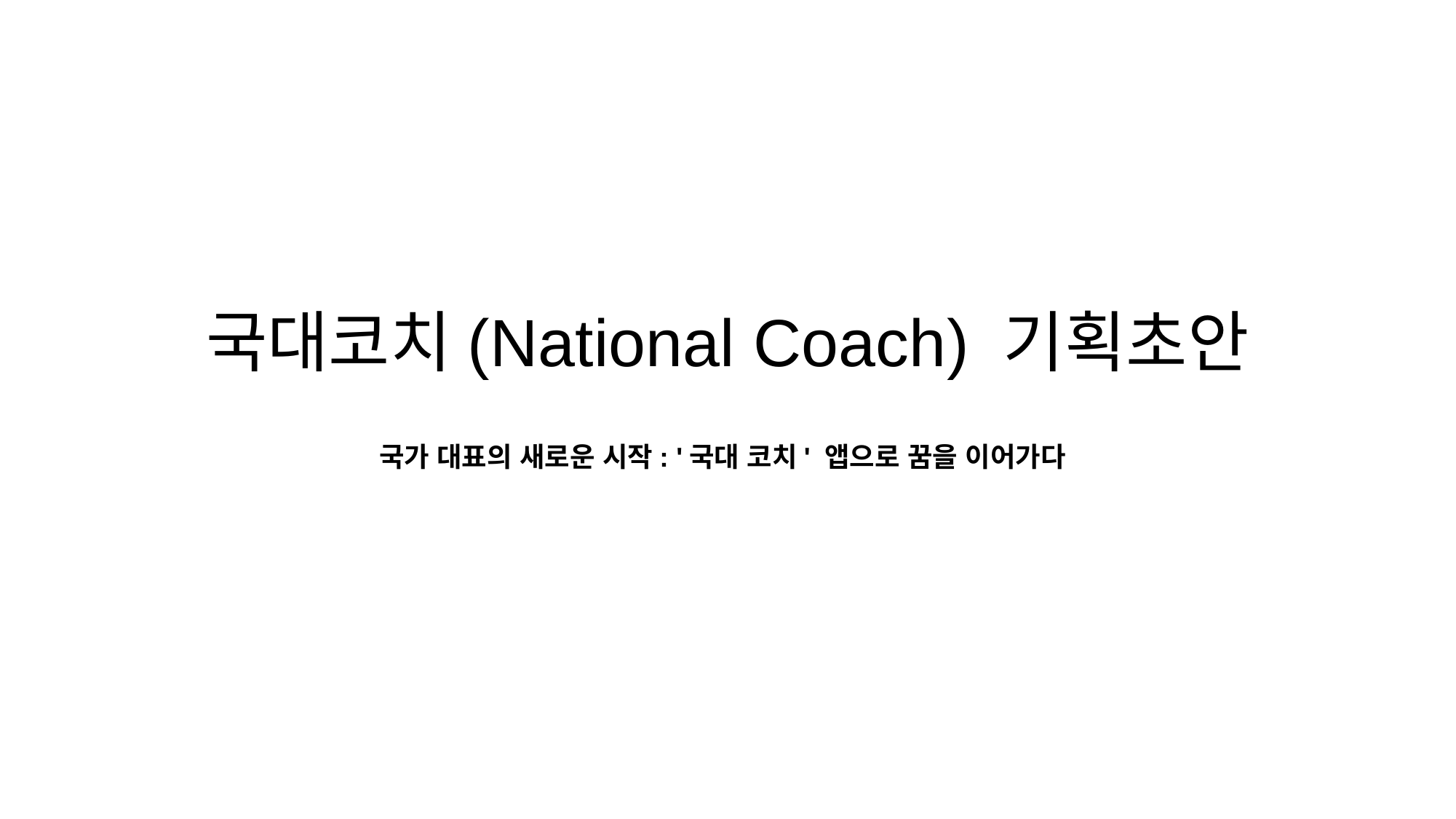

# 국대코치(National Coach) 기획초안
국가 대표의 새로운 시작: '국대 코치' 앱으로 꿈을 이어가다